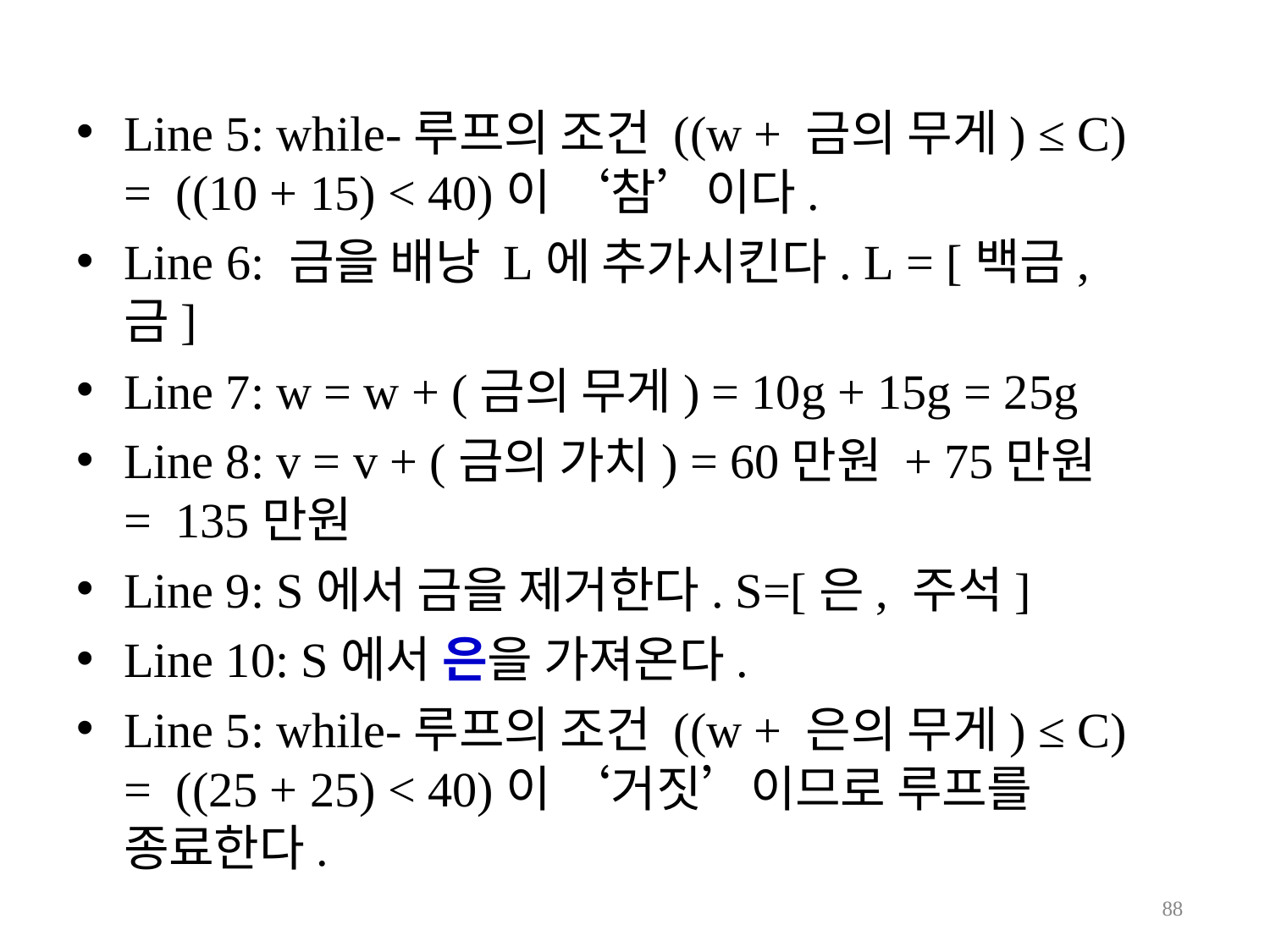

Line 5: while-루프의 조건 ((w + 금의 무게) ≤ C) =  ((10 + 15) < 40)이 ‘참’이다.
Line 6: 금을 배낭 L에 추가시킨다. L = [백금, 금]
Line 7: w = w + (금의 무게) = 10g + 15g = 25g
Line 8: v = v + (금의 가치) = 60만원 + 75만원 =  135만원
Line 9: S에서 금을 제거한다. S=[은, 주석]
Line 10: S에서 은을 가져온다.
Line 5: while-루프의 조건 ((w + 은의 무게) ≤ C) =  ((25 + 25) < 40)이 ‘거짓’이므로 루프를 종료한다.
88